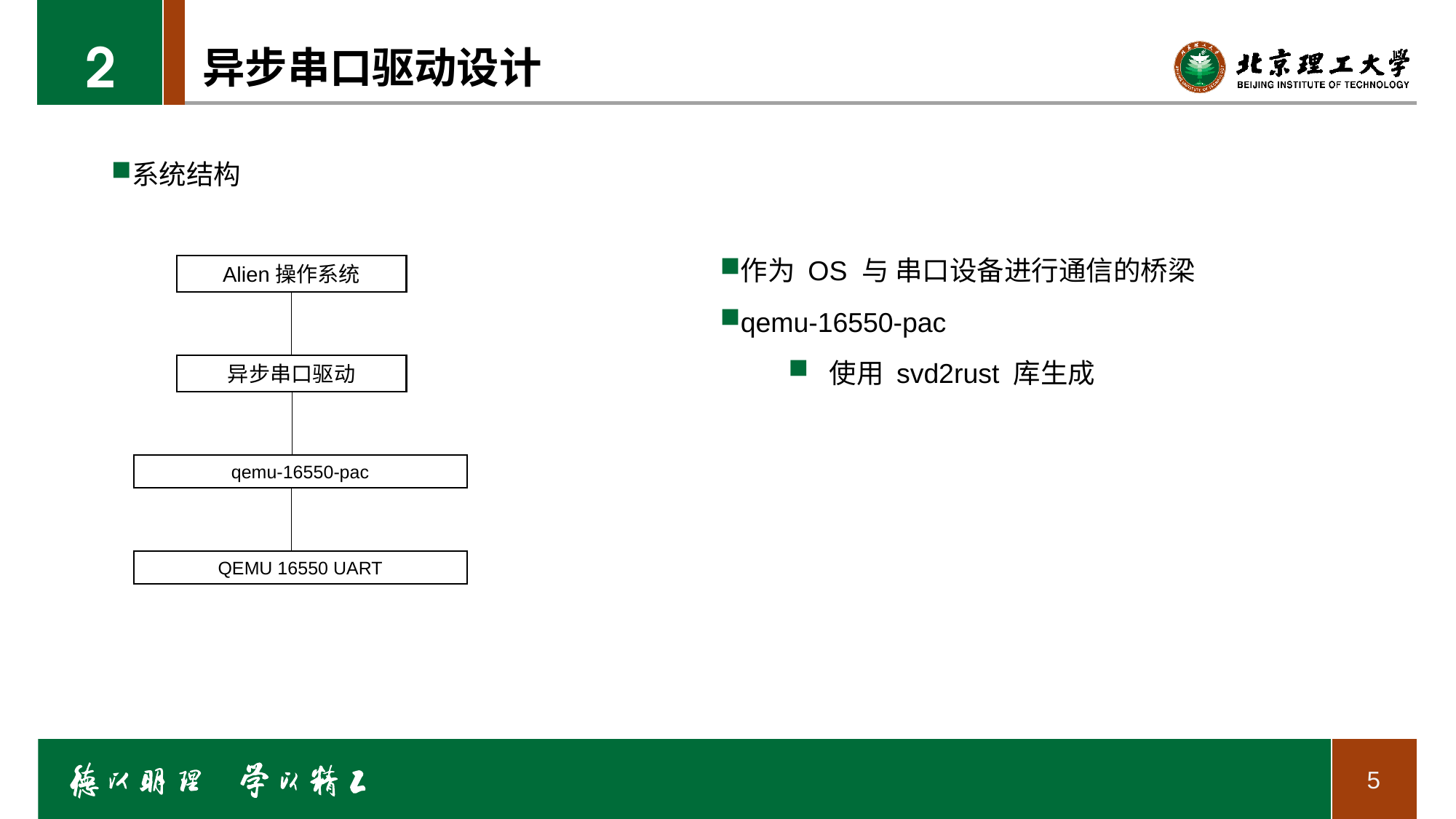

2
# 异步串口驱动设计
系统结构
作为 OS 与 串口设备进行通信的桥梁
qemu-16550-pac
使用 svd2rust 库生成
Alien操作系统
异步串口驱动
qemu-16550-pac
QEMU 16550 UART